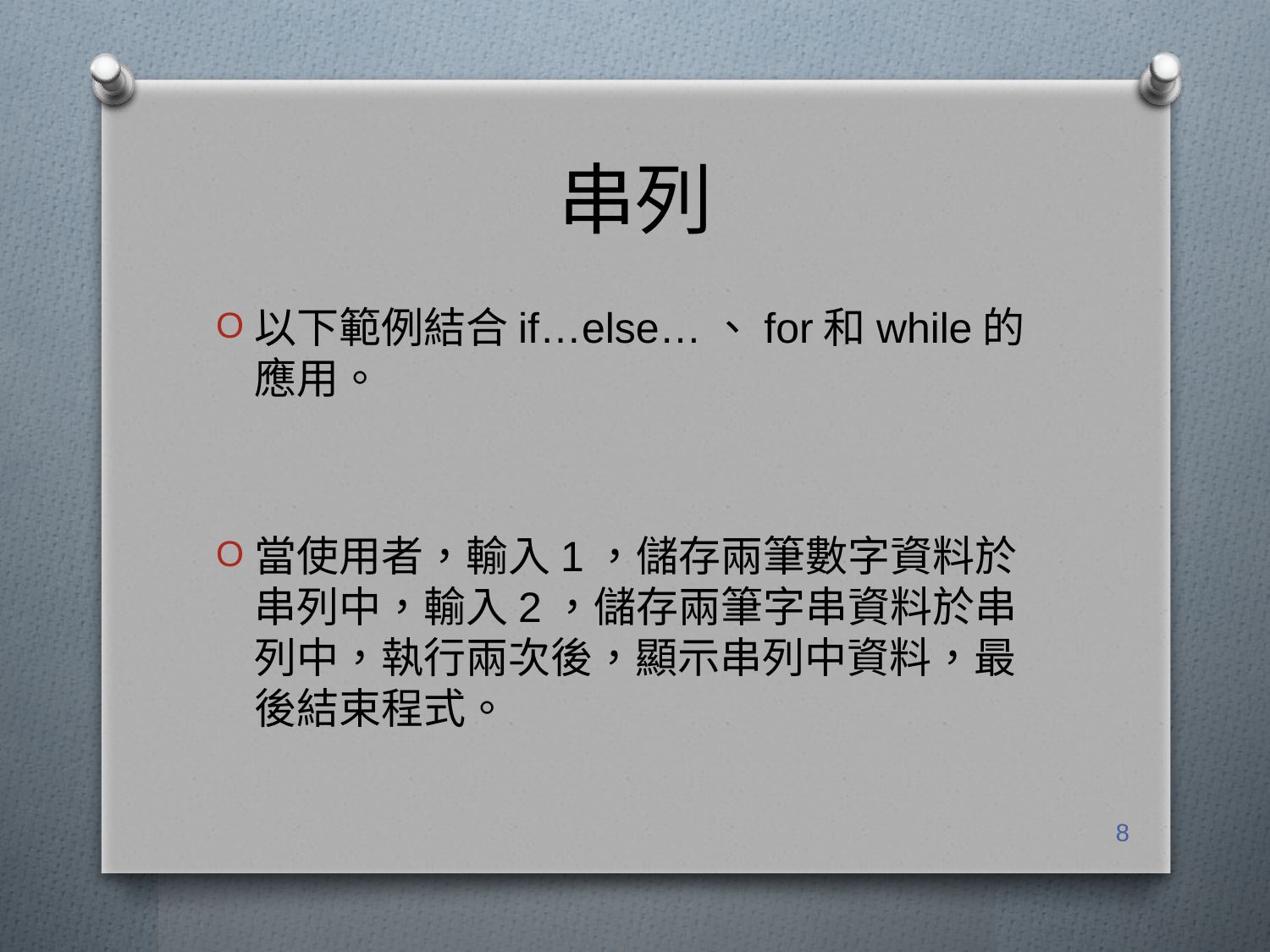

# 串列
以下範例結合if…else…、for和while的應用。

當使用者，輸入1，儲存兩筆數字資料於串列中，輸入2，儲存兩筆字串資料於串列中，執行兩次後，顯示串列中資料，最後結束程式。

8